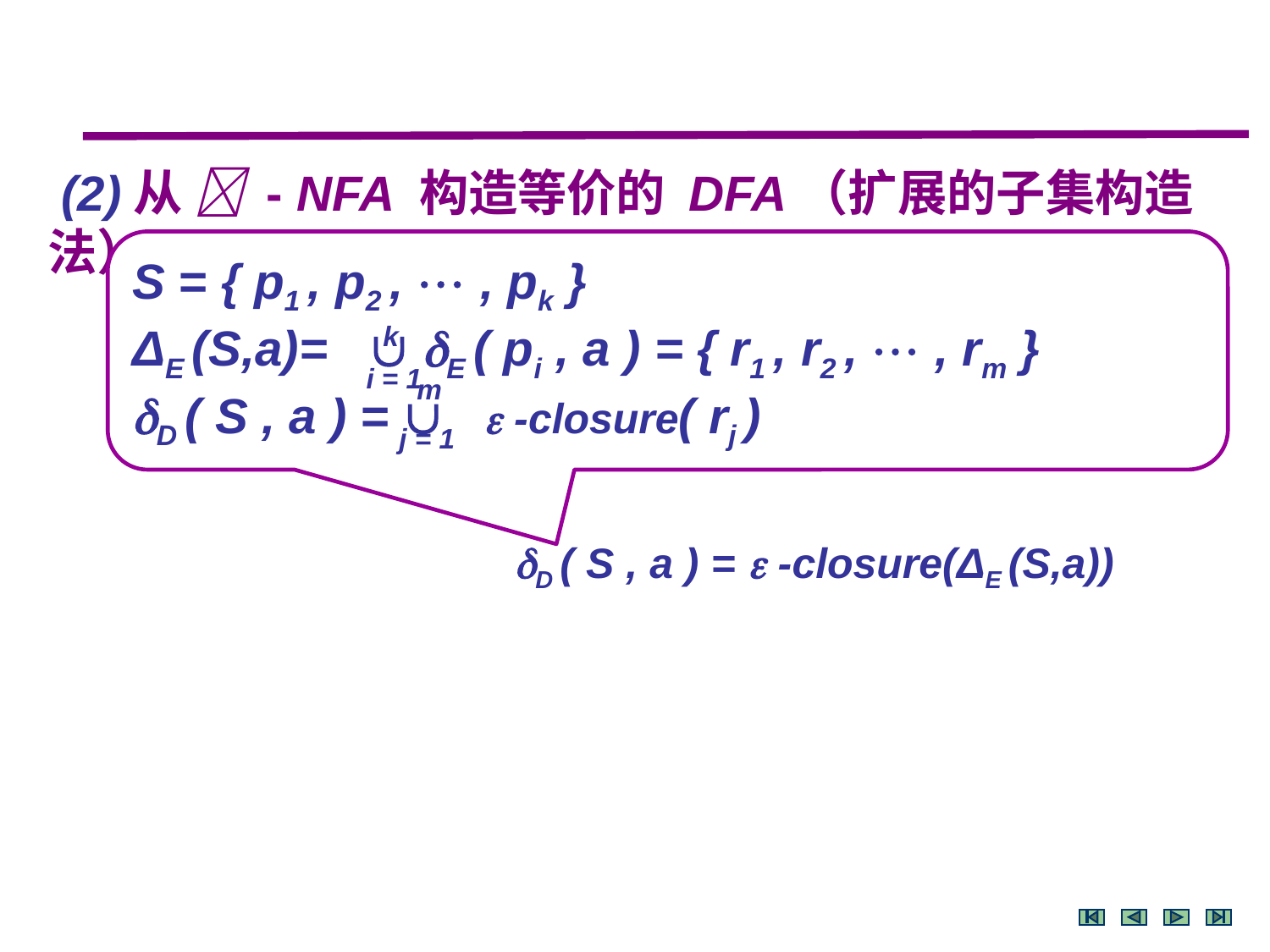

(2)从 ε - NFA 构造等价的 DFA（扩展的子集构造法）

S = { p1 , p2 , … , pk }
ΔE (S,a)=   ∪ δE ( pi , a ) = { r1 , r2 , … , rm }
δD ( S , a ) = ∪   ε -closure( rj )
k
i = 1
m
j = 1

	δD ( S , a ) = ε -closure(ΔE (S,a))